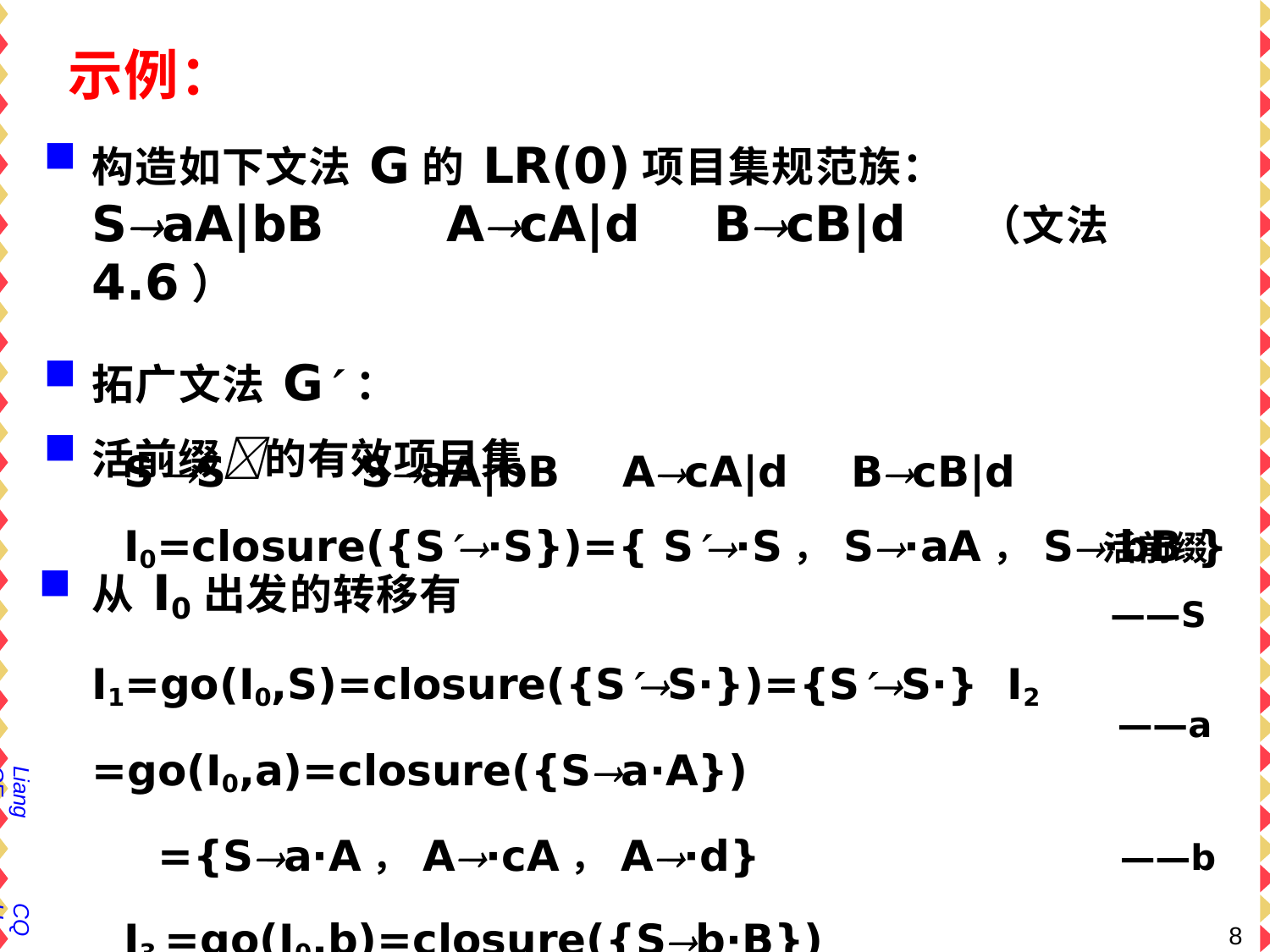

# 示例：
构造如下文法G的LR(0)项目集规范族：
S→aA|bB	A→cA|d	B→cB|d	（文法4.6）
拓广文法G′：
S′→S	S→aA|bB	A→cA|d	B→cB|d
活前缀ε的有效项目集
I0=closure({S′→·S})={ S′→·S，S→·aA，S→·bB }
活前缀
——S
从I0出发的转移有 I1=go(I0,S)=closure({S′→S·})={S′→S·}  I2 =go(I0,a)=closure({S→a·A})
={S→a·A，A→·cA，A→·d}
I3 =go(I0,b)=closure({S→b·B})
={S→b·B，B→·cB，B→·d}
——a
Liang GE
——b
CQU
80